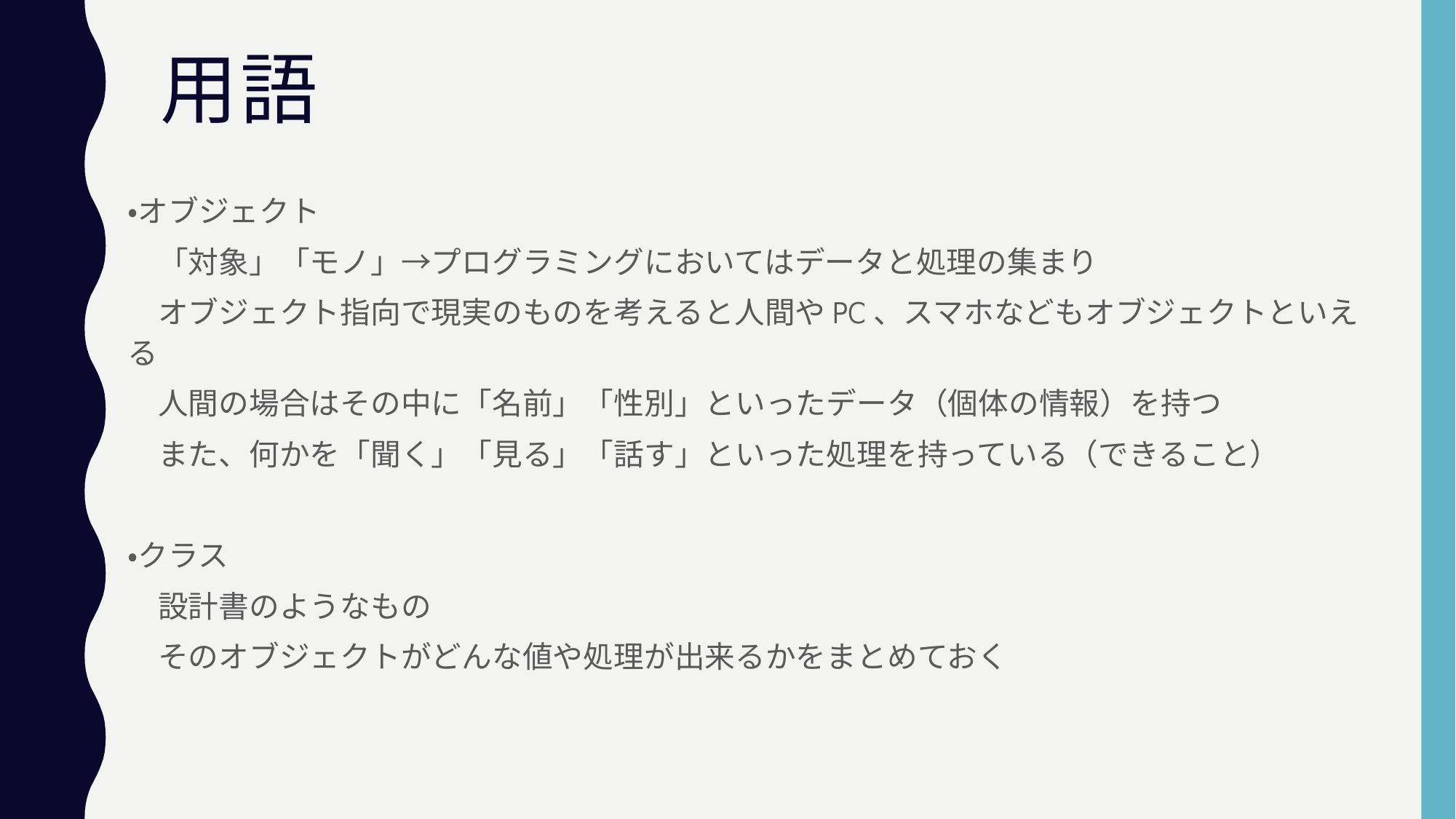

# 用語
・オブジェクト
　「対象」「モノ」→プログラミングにおいてはデータと処理の集まり
　オブジェクト指向で現実のものを考えると人間やPC、スマホなどもオブジェクトといえる
　人間の場合はその中に「名前」「性別」といったデータ（個体の情報）を持つ
　また、何かを「聞く」「見る」「話す」といった処理を持っている（できること）

・クラス
　設計書のようなもの
　そのオブジェクトがどんな値や処理が出来るかをまとめておく